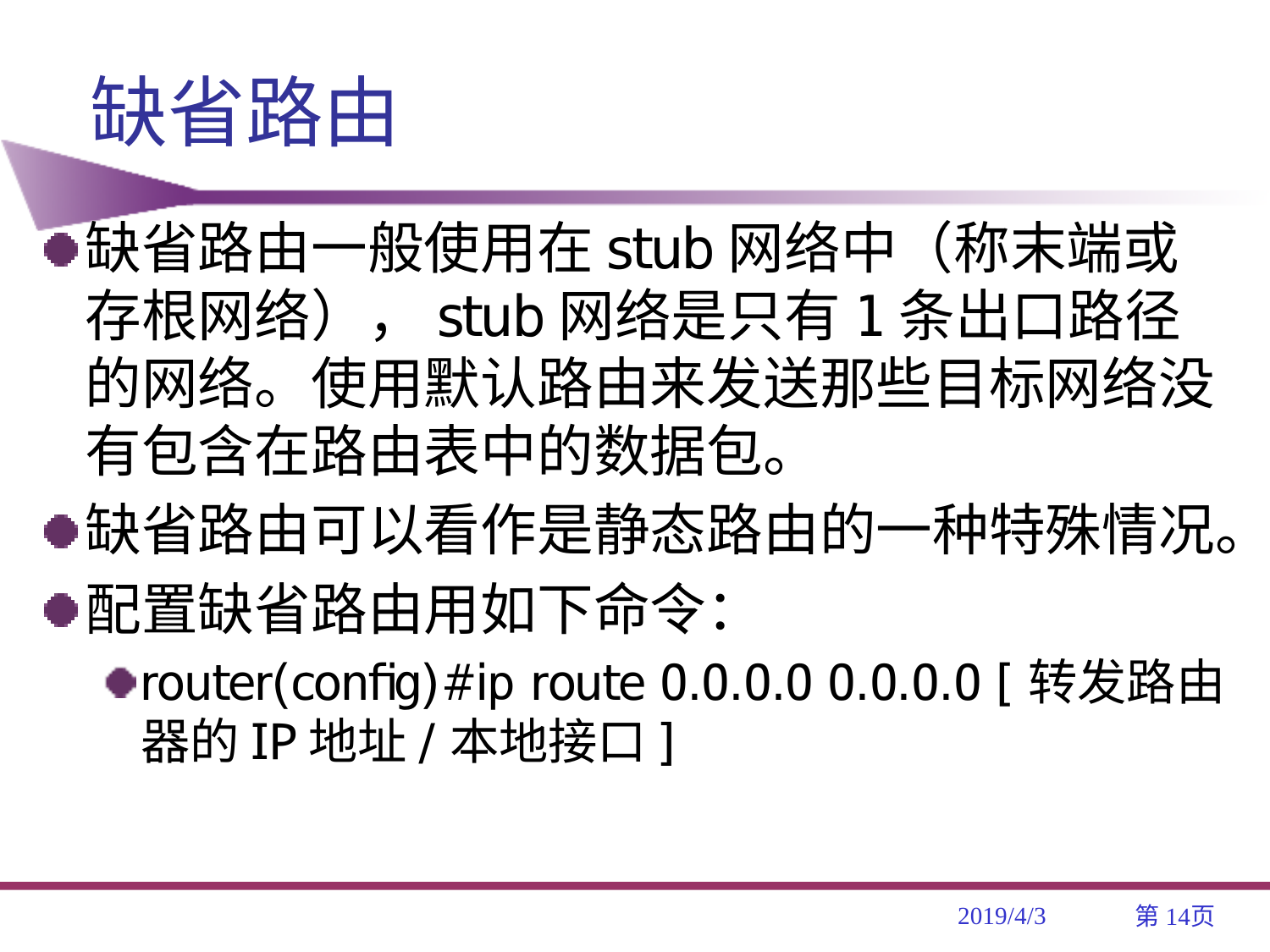

# 缺省路由
缺省路由一般使用在stub网络中（称末端或存根网络），stub网络是只有1条出口路径的网络。使用默认路由来发送那些目标网络没有包含在路由表中的数据包。
缺省路由可以看作是静态路由的一种特殊情况。
配置缺省路由用如下命令：
router(config)#ip route 0.0.0.0 0.0.0.0 [转发路由器的IP地址/本地接口]

2019/4/3